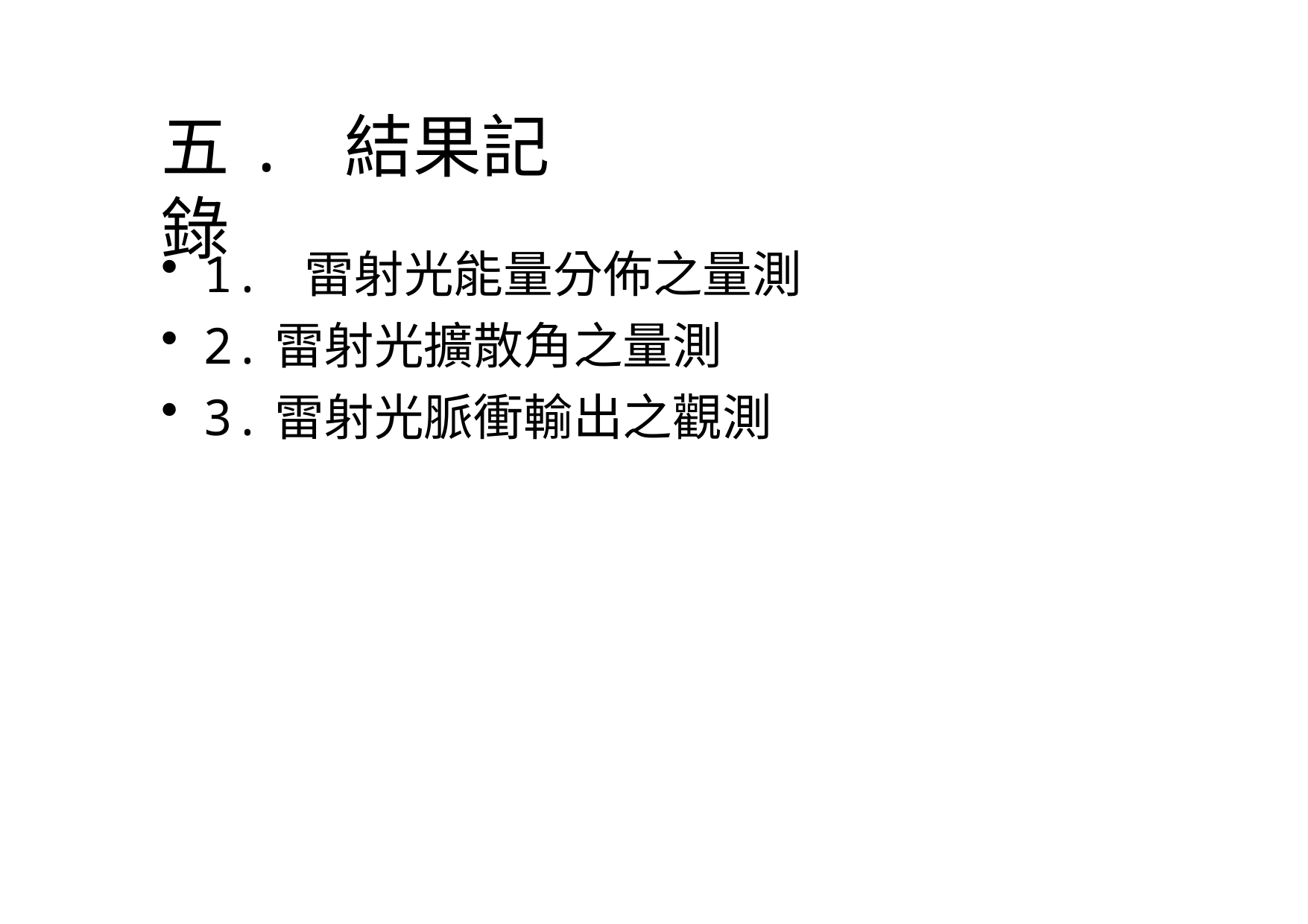

# 五. 結果記錄
1. 雷射光能量分佈之量測
2.雷射光擴散角之量測
3.雷射光脈衝輸出之觀測